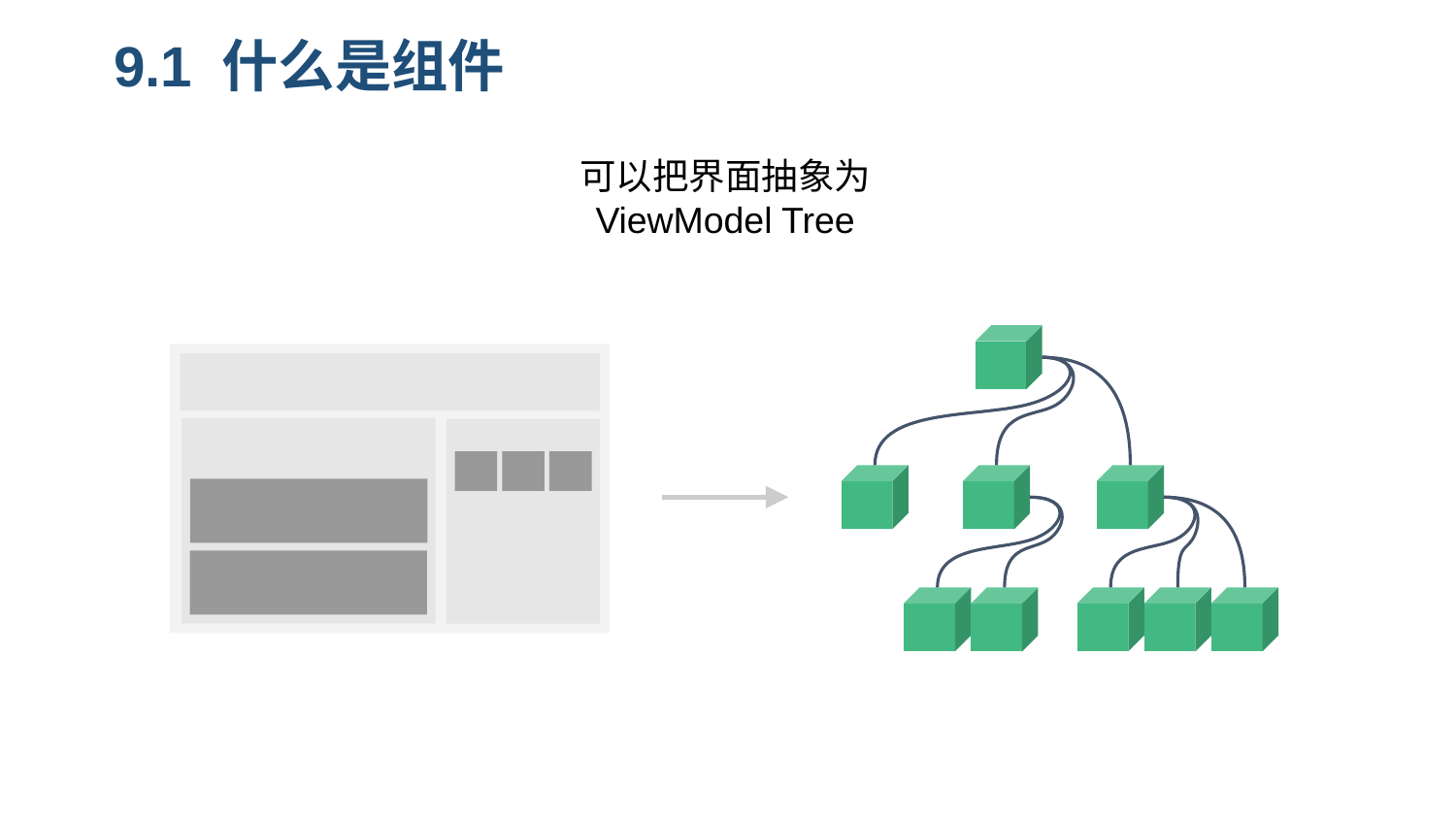

# 9.1 什么是组件
可以把界面抽象为
ViewModel Tree

77